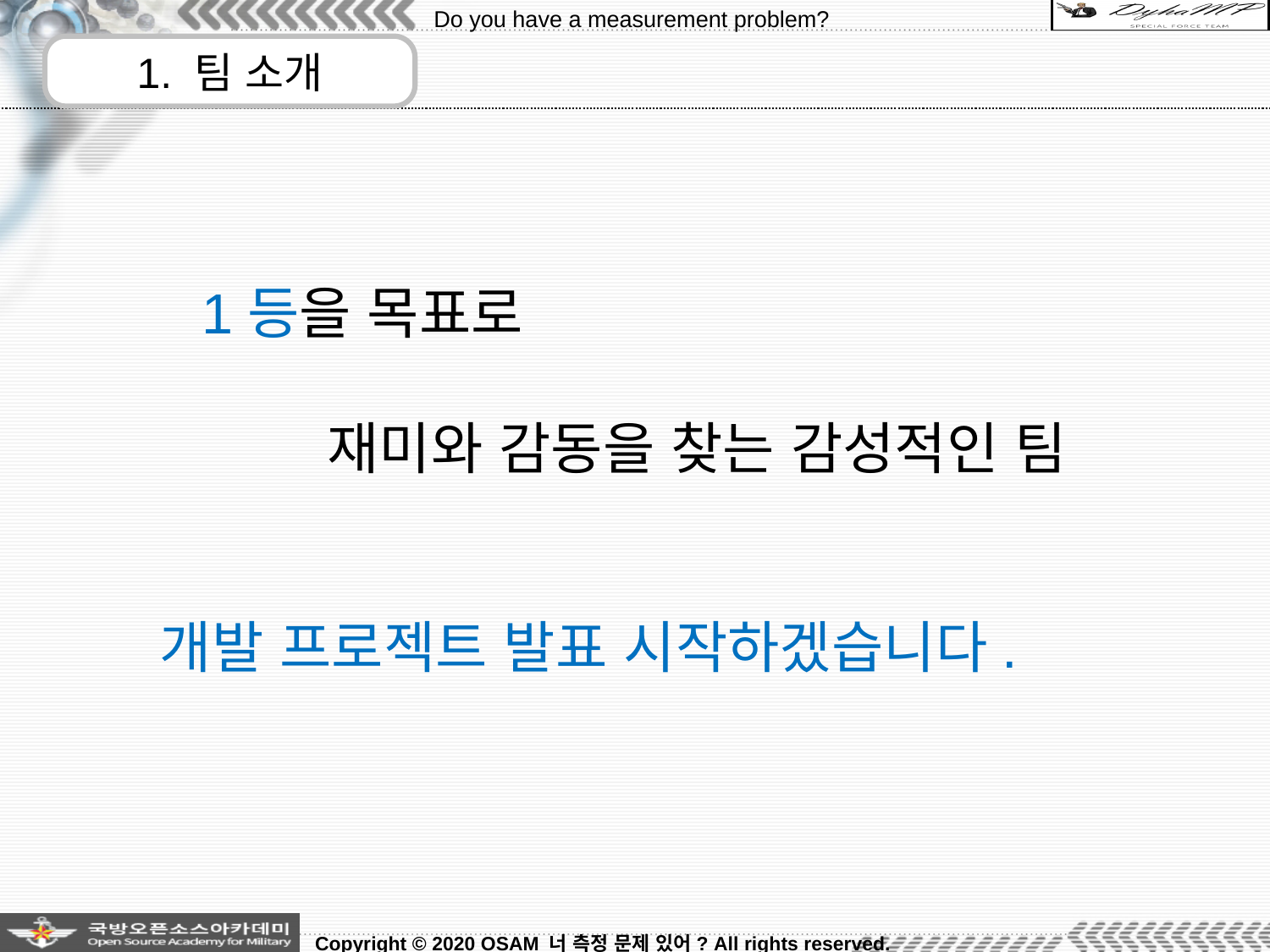

1. 팀 소개
1등을 목표로

재미와 감동을 찾는 감성적인 팀
개발 프로젝트 발표 시작하겠습니다.